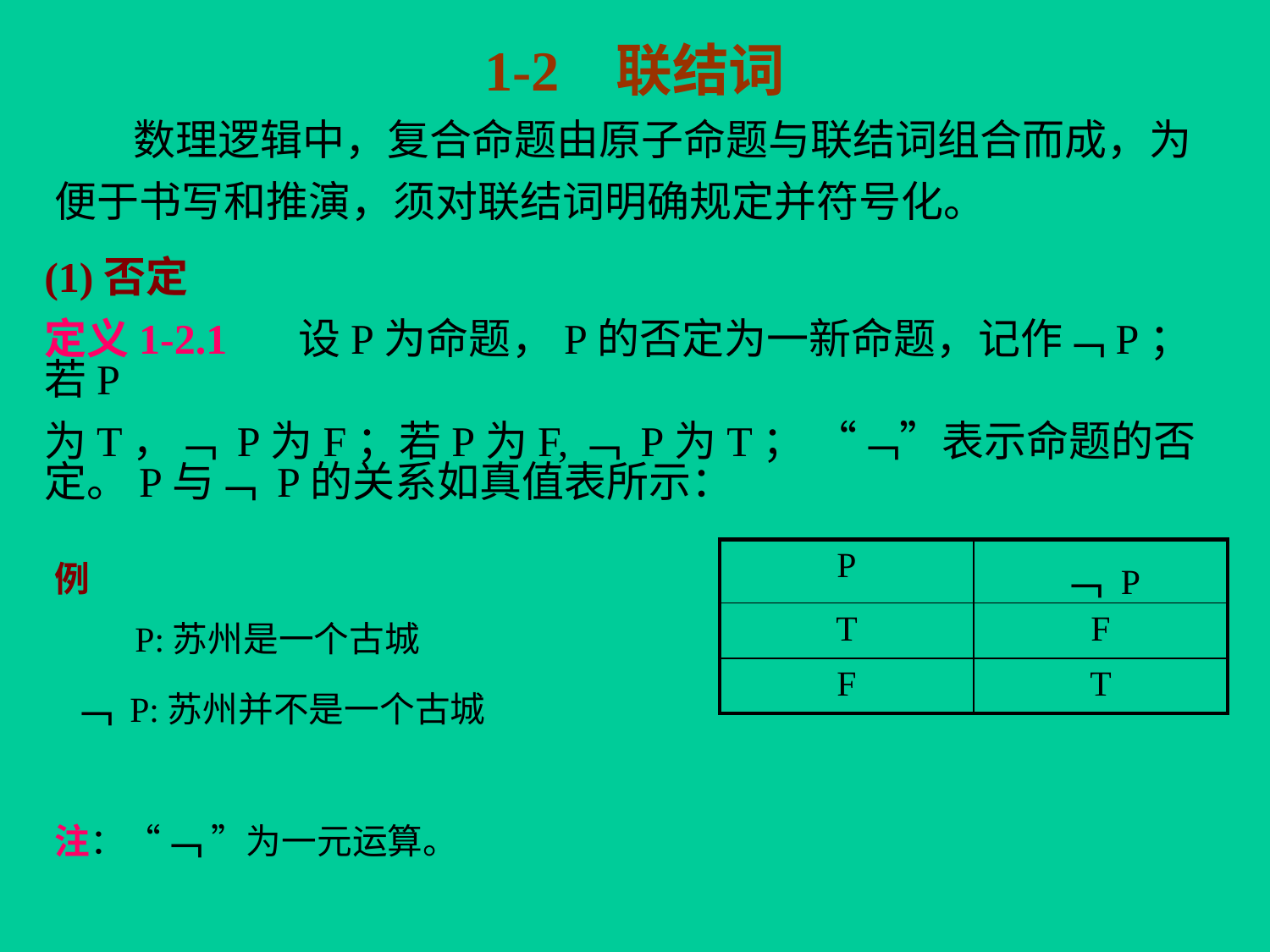

1-2   联结词
         数理逻辑中，复合命题由原子命题与联结词组合而成，为
便于书写和推演，须对联结词明确规定并符号化。
(1)否定
定义1-2.1	设P为命题，P的否定为一新命题，记作﹁P；若P
为T，﹁ P为F；若P为F,﹁ P为T； “﹁”表示命题的否定。P与﹁ P的关系如真值表所示：
| P | ﹁ P |
| --- | --- |
| T | F |
| F | T |
例
         P:苏州是一个古城
 ﹁ P:苏州并不是一个古城

注：“﹁ ”为一元运算。